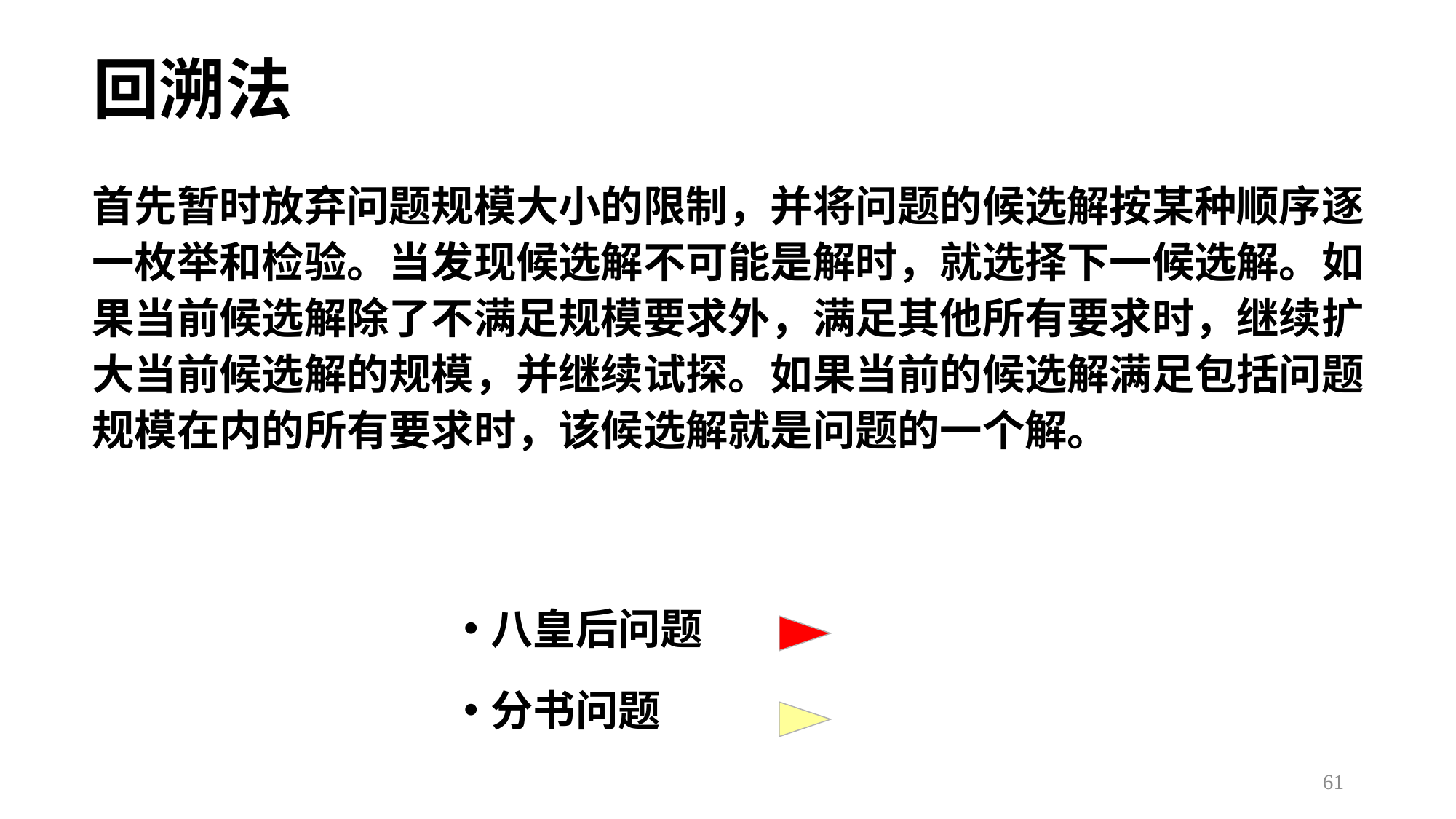

# 回溯法
首先暂时放弃问题规模大小的限制，并将问题的候选解按某种顺序逐一枚举和检验。当发现候选解不可能是解时，就选择下一候选解。如果当前候选解除了不满足规模要求外，满足其他所有要求时，继续扩大当前候选解的规模，并继续试探。如果当前的候选解满足包括问题规模在内的所有要求时，该候选解就是问题的一个解。
八皇后问题
分书问题

61